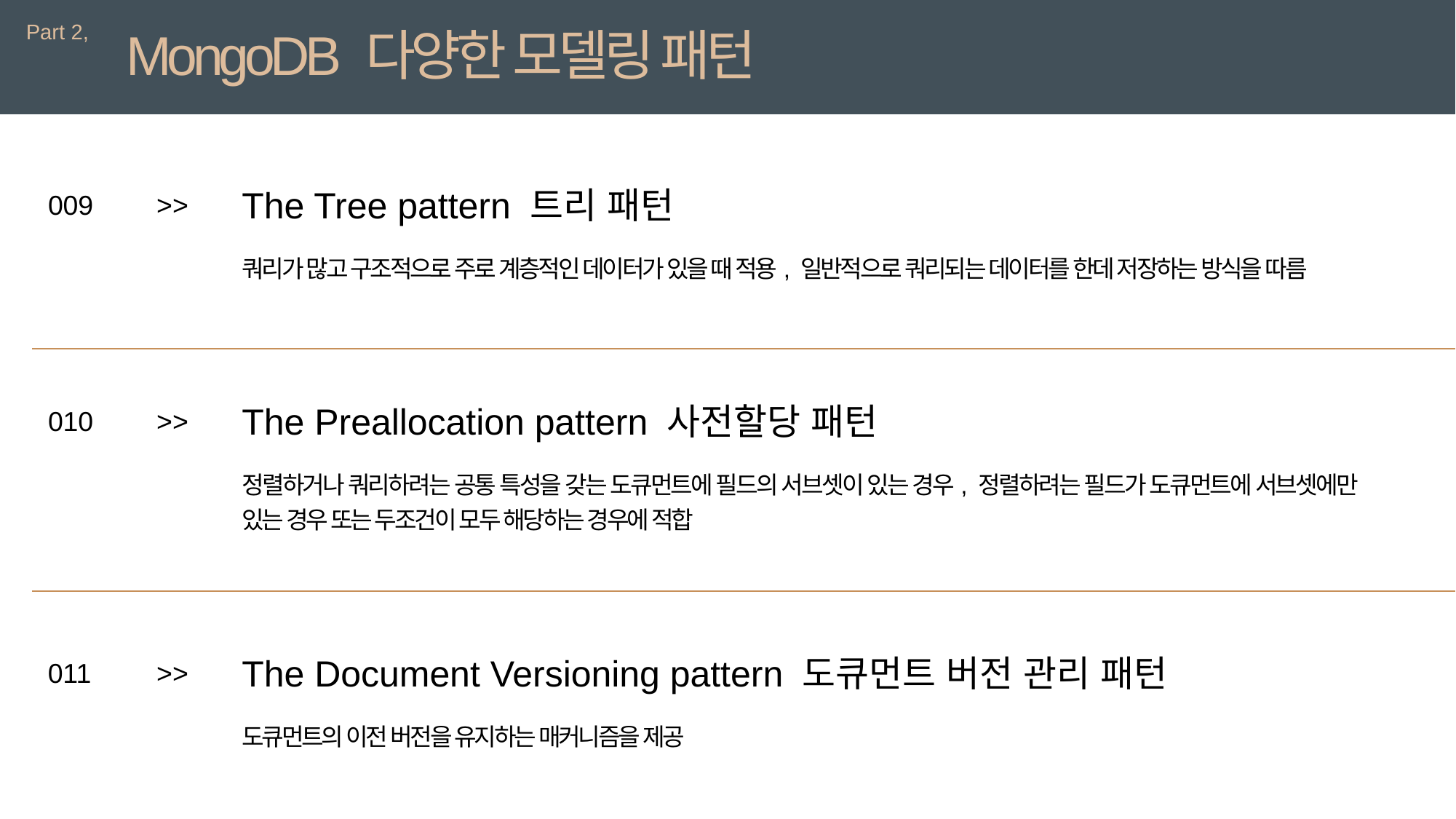

Part 2,
MongoDB 다양한 모델링 패턴
The Tree pattern 트리 패턴
009
>>
쿼리가 많고 구조적으로 주로 계층적인 데이터가 있을 때 적용, 일반적으로 쿼리되는 데이터를 한데 저장하는 방식을 따름
The Preallocation pattern 사전할당 패턴
010
>>
정렬하거나 쿼리하려는 공통 특성을 갖는 도큐먼트에 필드의 서브셋이 있는 경우, 정렬하려는 필드가 도큐먼트에 서브셋에만 있는 경우 또는 두조건이 모두 해당하는 경우에 적합
The Document Versioning pattern 도큐먼트 버전 관리 패턴
011
>>
도큐먼트의 이전 버전을 유지하는 매커니즘을 제공